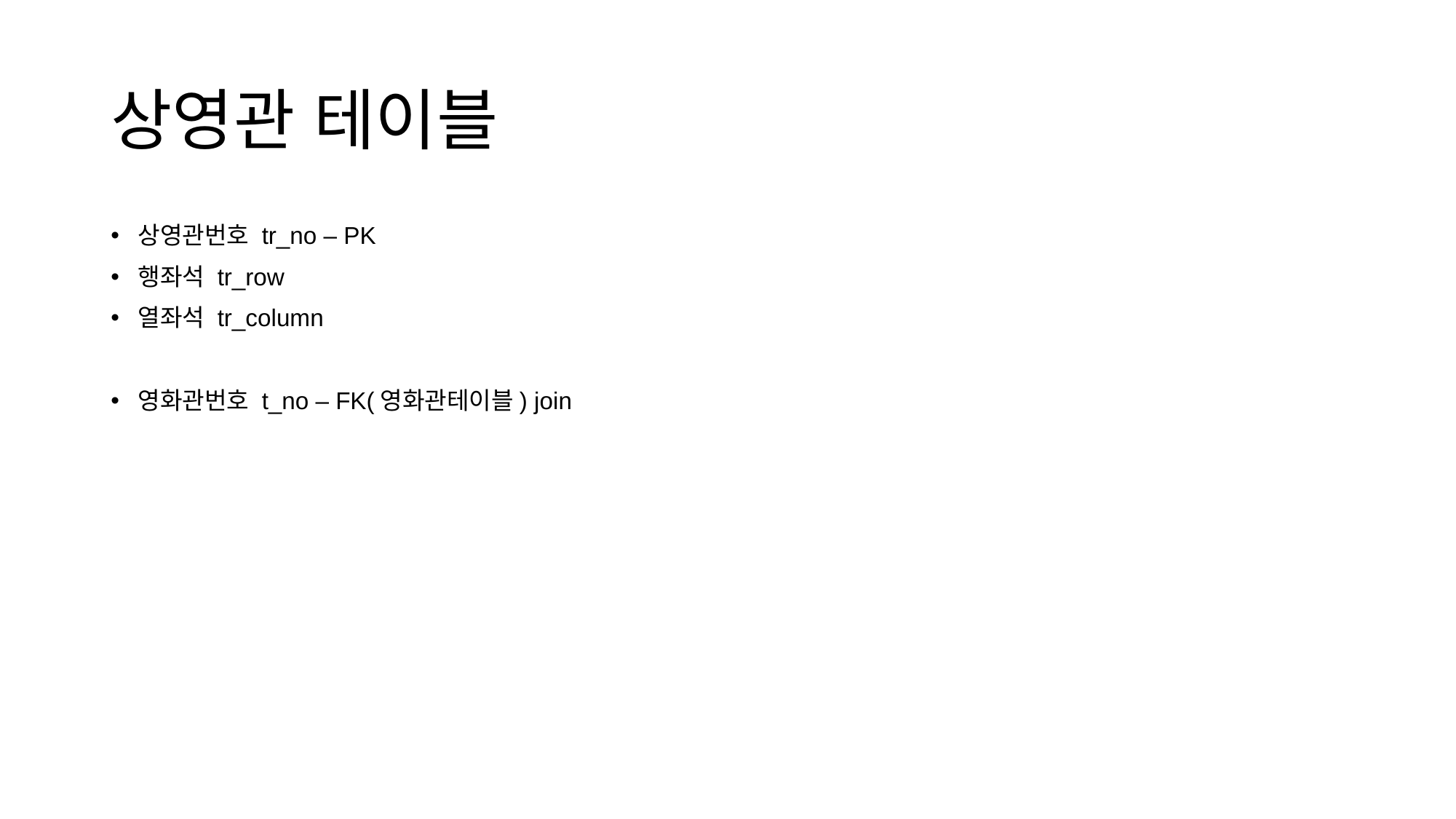

# 상영관 테이블
상영관번호 tr_no – PK
행좌석 tr_row
열좌석 tr_column

영화관번호 t_no – FK(영화관테이블) join